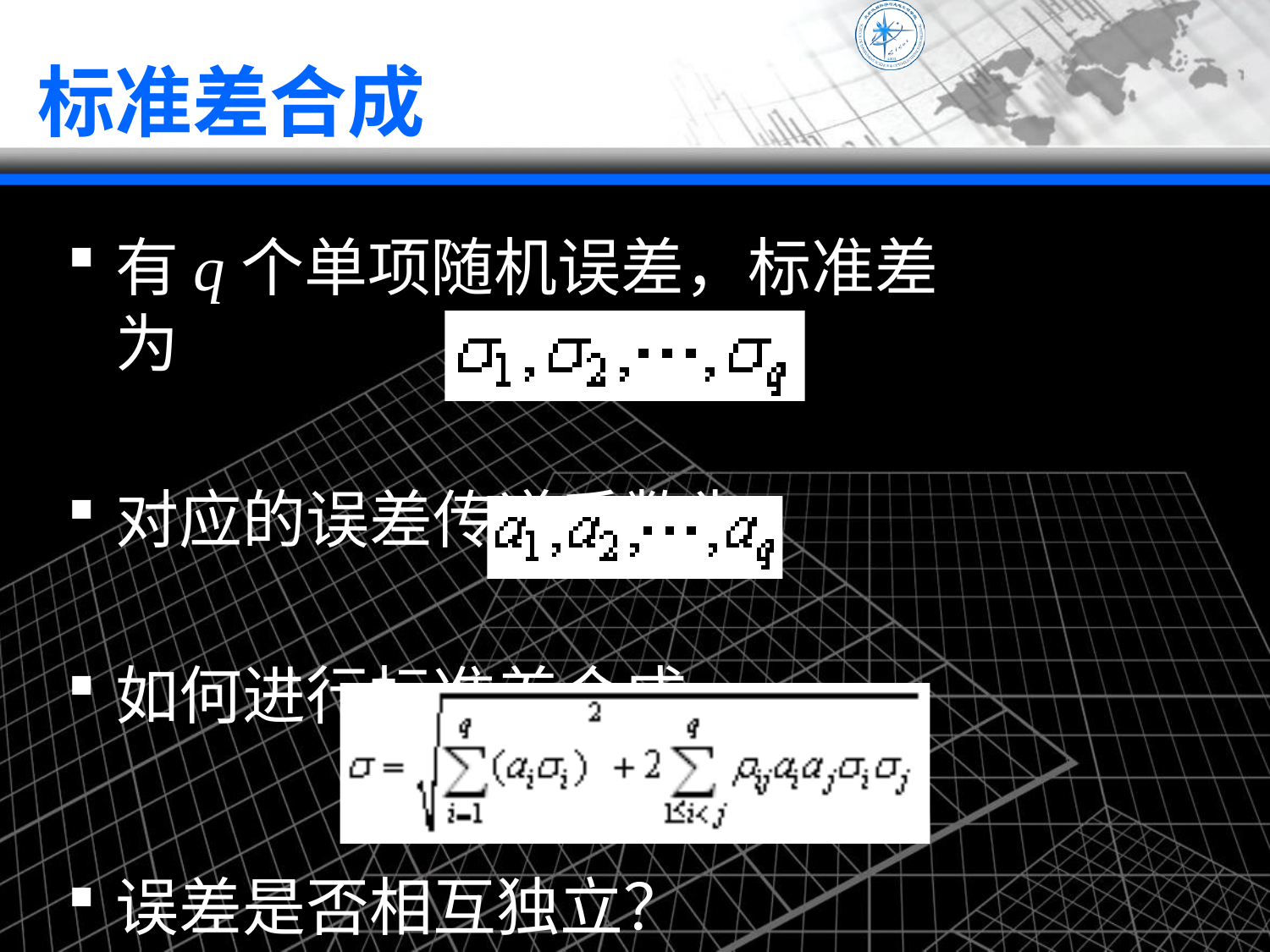

# 标准差合成
有q个单项随机误差，标准差为

对应的误差传递系数为

如何进行标准差合成

误差是否相互独立？